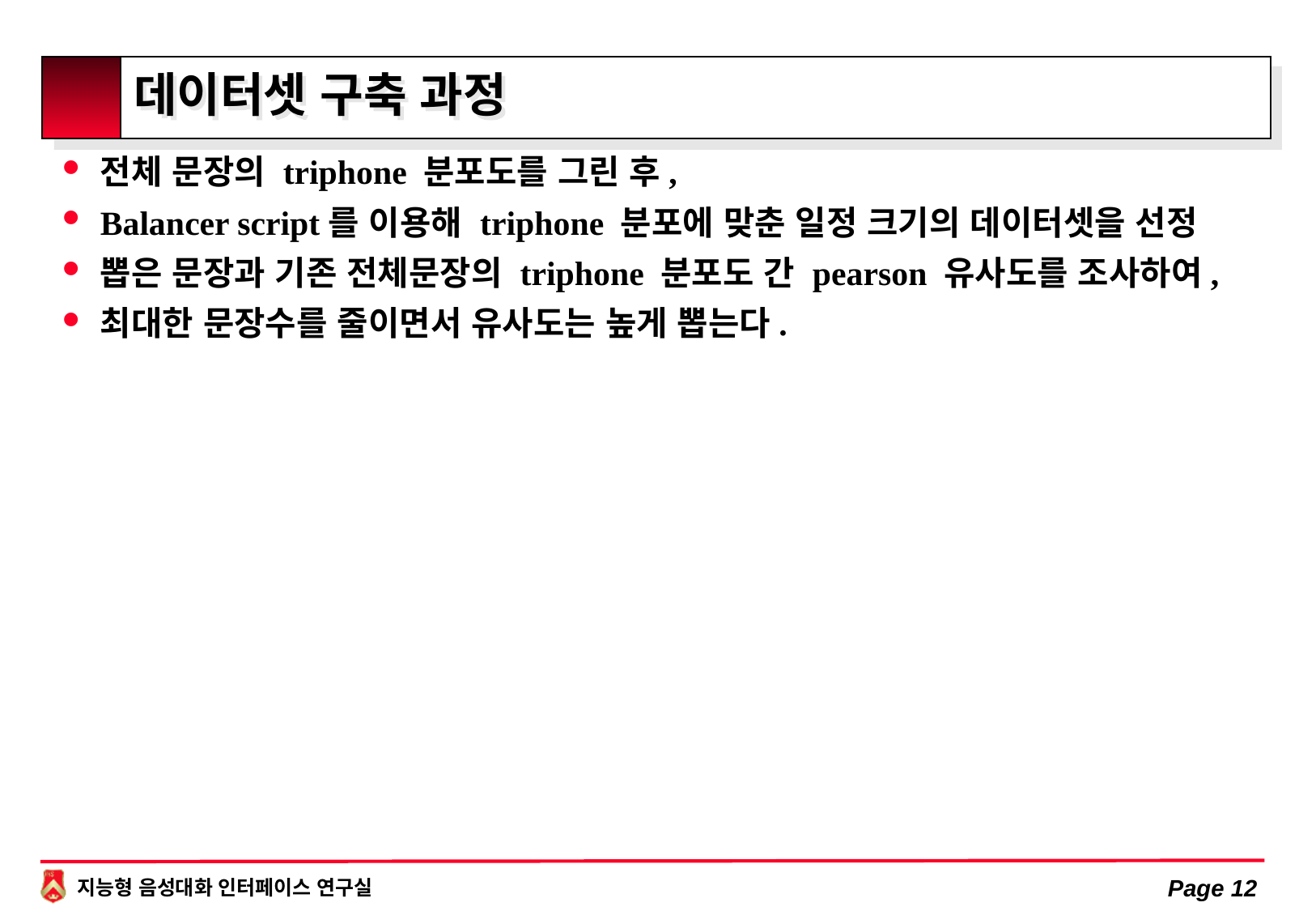

# 데이터셋 구축 과정
전체 문장의 triphone 분포도를 그린 후,
Balancer script를 이용해 triphone 분포에 맞춘 일정 크기의 데이터셋을 선정
뽑은 문장과 기존 전체문장의 triphone 분포도 간 pearson 유사도를 조사하여,
최대한 문장수를 줄이면서 유사도는 높게 뽑는다.
Page 12